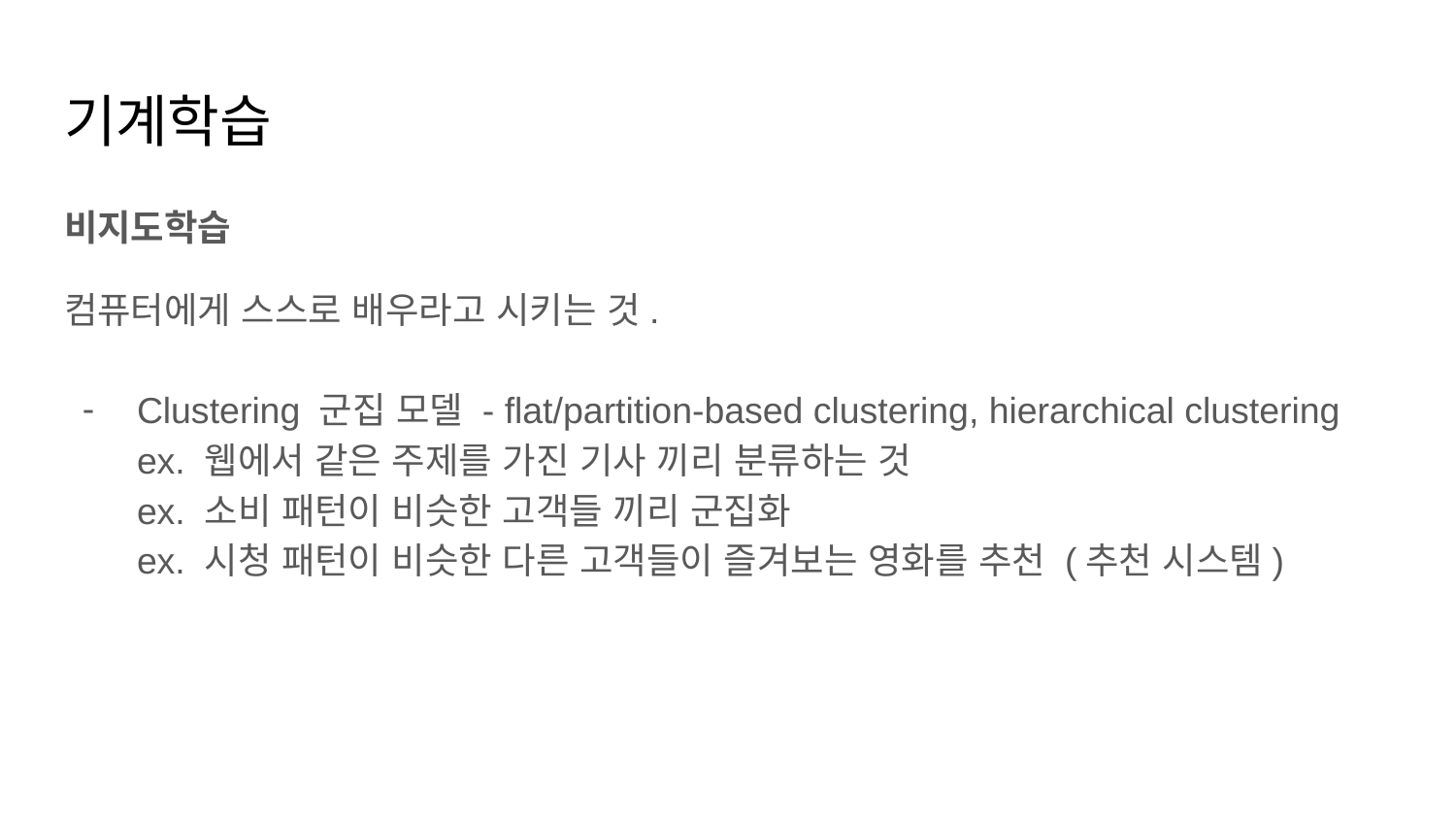

# 기계학습
비지도학습
컴퓨터에게 스스로 배우라고 시키는 것.

Clustering 군집 모델 - flat/partition-based clustering, hierarchical clustering
ex. 웹에서 같은 주제를 가진 기사 끼리 분류하는 것
ex. 소비 패턴이 비슷한 고객들 끼리 군집화
ex. 시청 패턴이 비슷한 다른 고객들이 즐겨보는 영화를 추천 (추천 시스템)